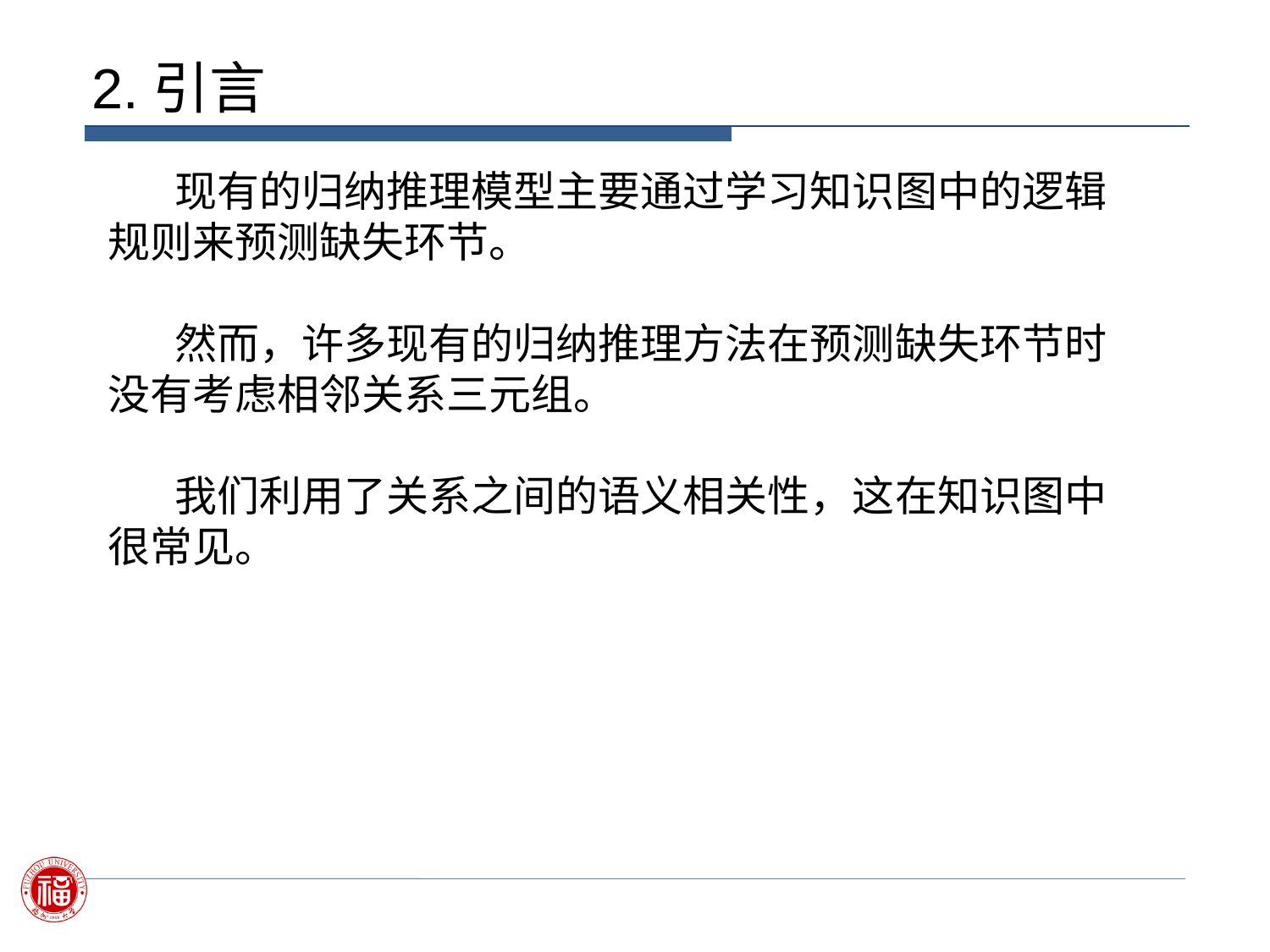

# 2.引言
      现有的归纳推理模型主要通过学习知识图中的逻辑规则来预测缺失环节。

      然而，许多现有的归纳推理方法在预测缺失环节时没有考虑相邻关系三元组。

      我们利用了关系之间的语义相关性，这在知识图中很常见。